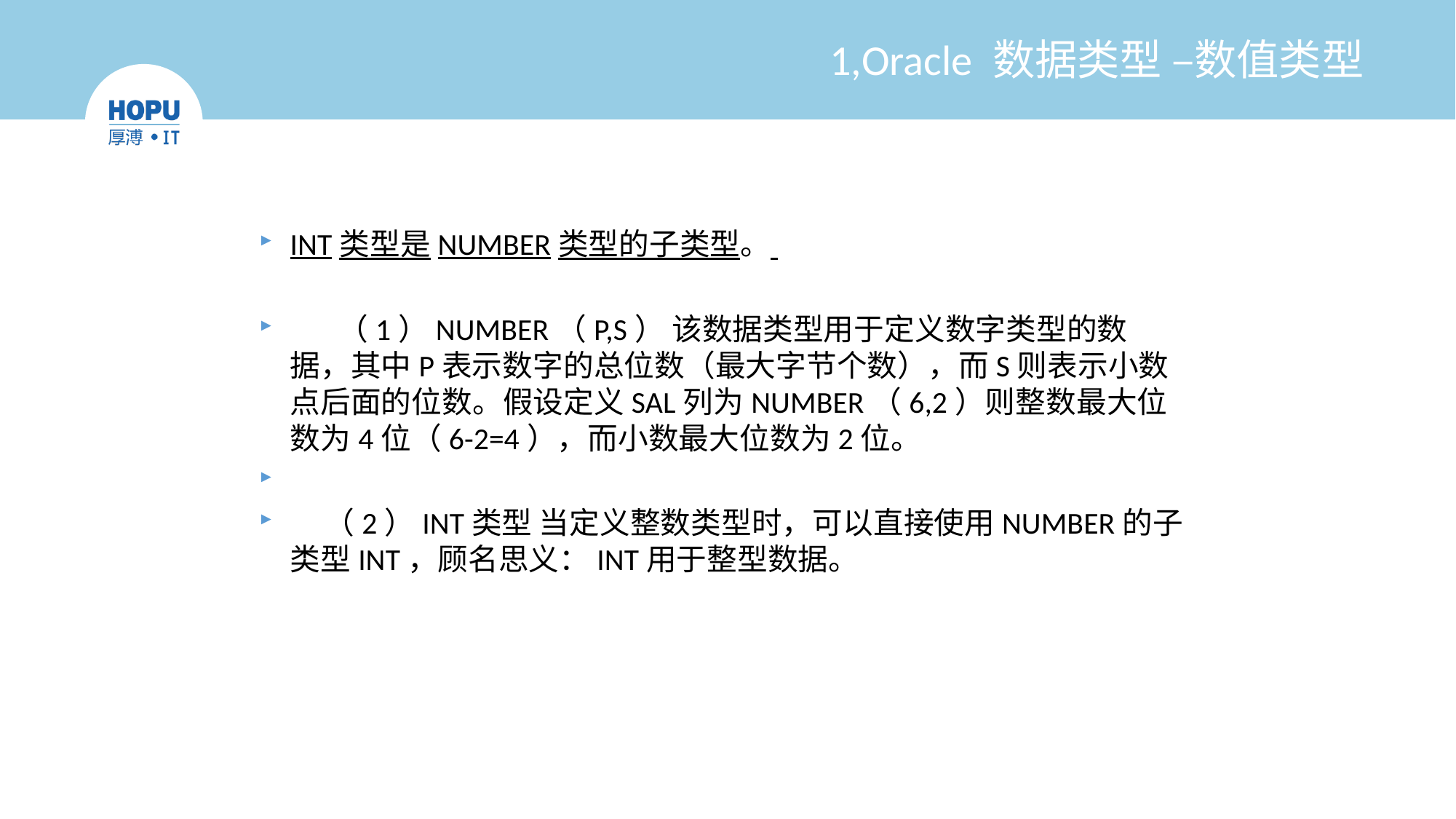

# 1,Oracle 数据类型 –数值类型

INT类型是NUMBER类型的子类型。

      （1）NUMBER（P,S） 该数据类型用于定义数字类型的数据，其中P表示数字的总位数（最大字节个数），而S则表示小数点后面的位数。假设定义SAL列为NUMBER（6,2）则整数最大位数为4位（6-2=4），而小数最大位数为2位。

    （2）INT类型 当定义整数类型时，可以直接使用NUMBER的子类型INT，顾名思义：INT用于整型数据。